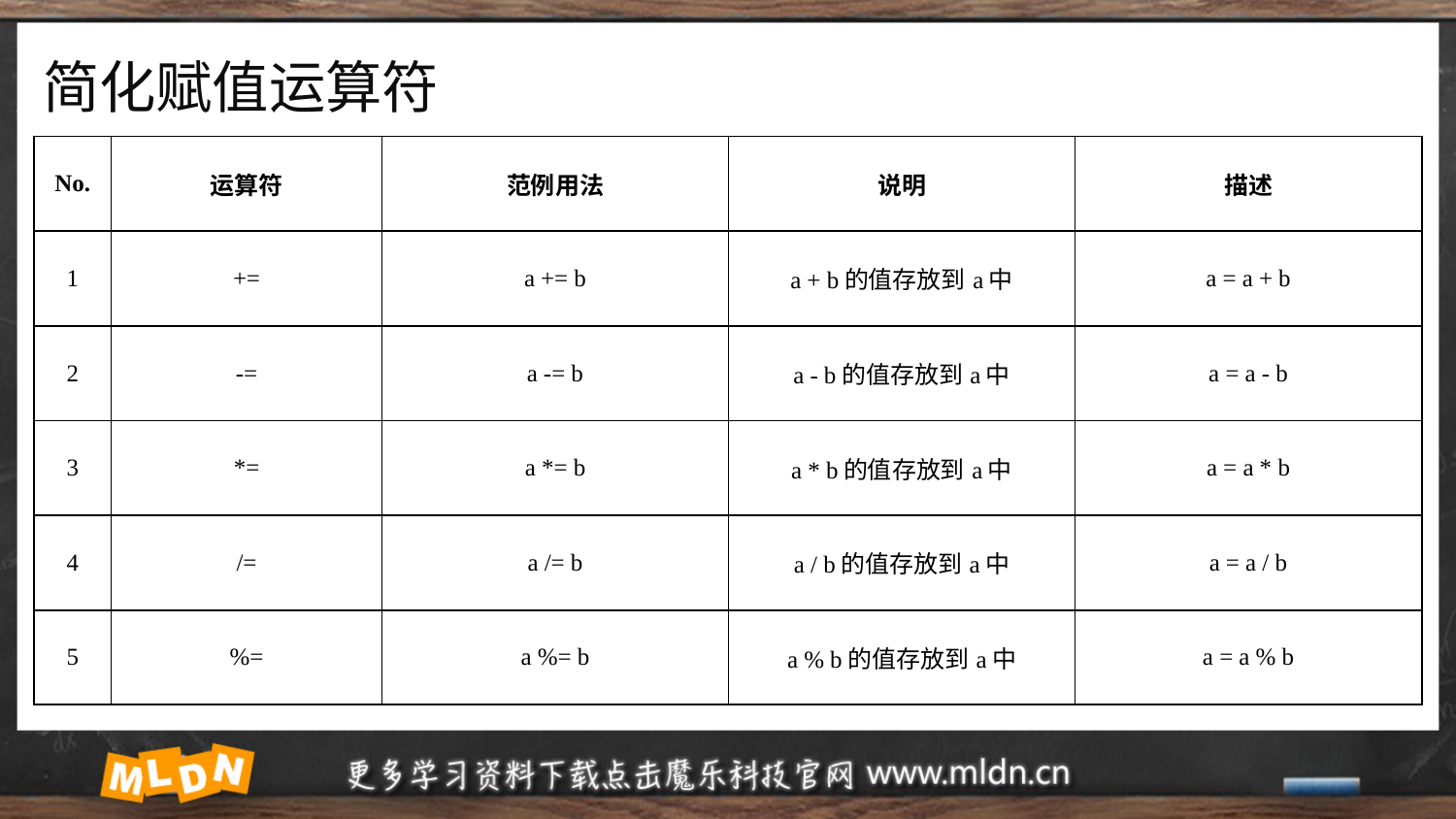

# 简化赋值运算符
| No. | 运算符 | 范例用法 | 说明 | 描述 |
| --- | --- | --- | --- | --- |
| 1 | += | a += b | a + b的值存放到a中 | a = a + b |
| 2 | -= | a -= b | a - b的值存放到a中 | a = a - b |
| 3 | \*= | a \*= b | a \* b的值存放到a中 | a = a \* b |
| 4 | /= | a /= b | a / b的值存放到a中 | a = a / b |
| 5 | %= | a %= b | a % b的值存放到a中 | a = a % b |